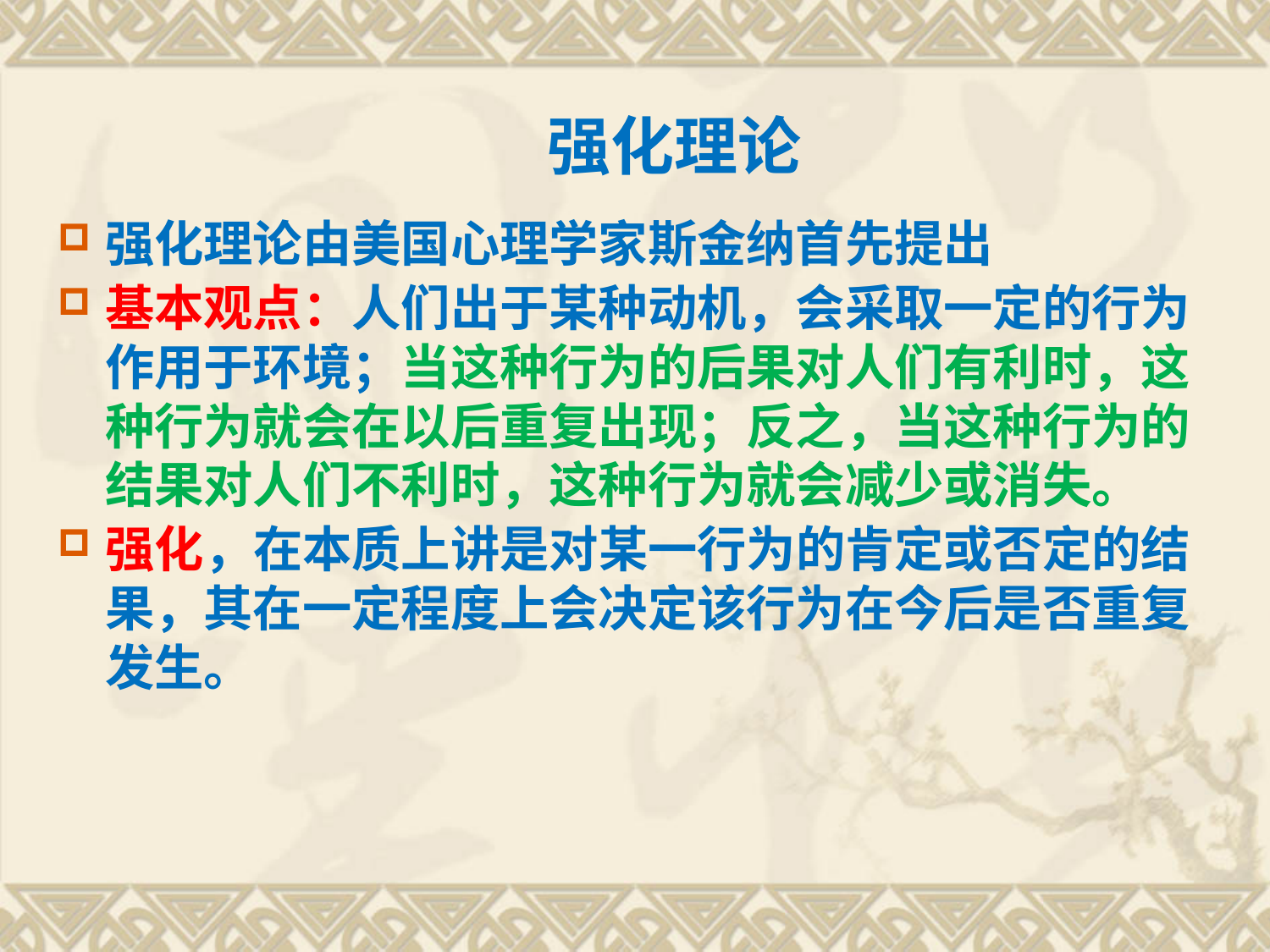

强化理论
强化理论由美国心理学家斯金纳首先提出
基本观点：人们出于某种动机，会采取一定的行为作用于环境；当这种行为的后果对人们有利时，这种行为就会在以后重复出现；反之，当这种行为的结果对人们不利时，这种行为就会减少或消失。
强化，在本质上讲是对某一行为的肯定或否定的结果，其在一定程度上会决定该行为在今后是否重复发生。